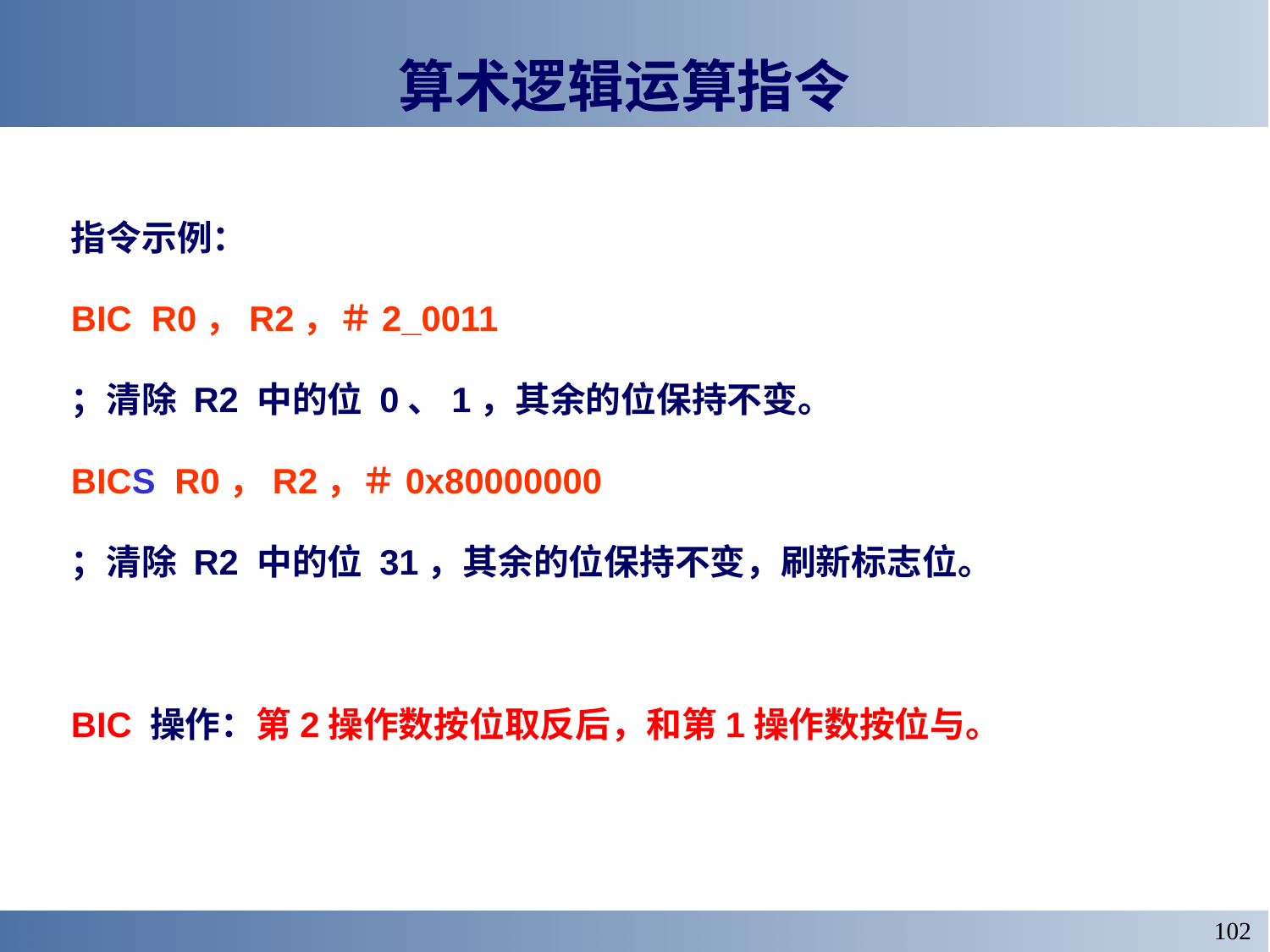

# 算术逻辑运算指令
指令示例：
BIC  R0，R2，＃2_0011
；清除 R2 中的位 0、1，其余的位保持不变。
BICS  R0，R2，＃0x80000000
；清除 R2 中的位 31，其余的位保持不变，刷新标志位。

BIC 操作：第2操作数按位取反后，和第1操作数按位与。